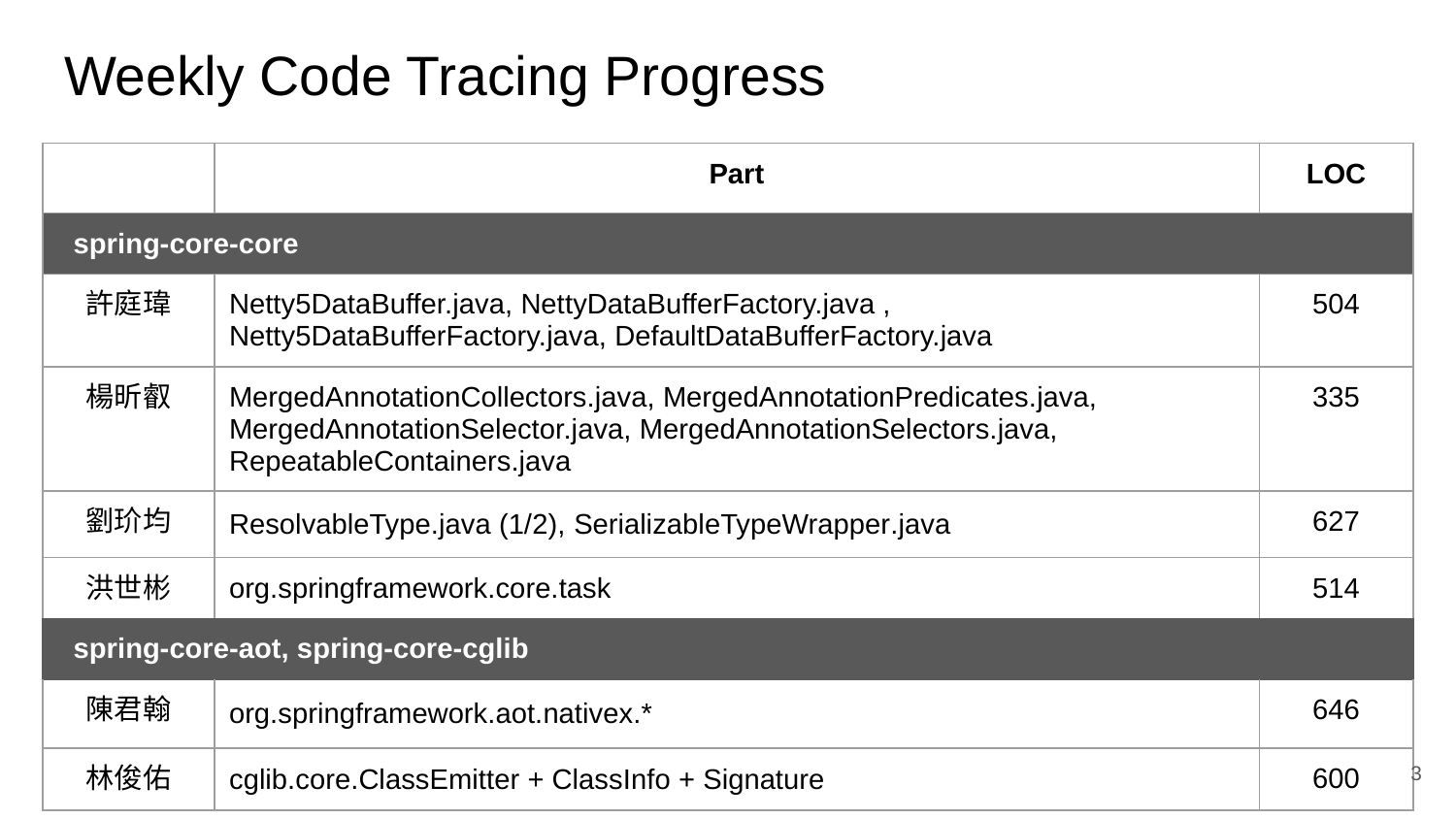

# Weekly Code Tracing Progress
|  | Part | LOC |
| --- | --- | --- |
| spring-core-core |  |  |
| 許庭瑋 | Netty5DataBuffer.java, NettyDataBufferFactory.java , Netty5DataBufferFactory.java, DefaultDataBufferFactory.java | 504 |
| 楊昕叡 | MergedAnnotationCollectors.java, MergedAnnotationPredicates.java, MergedAnnotationSelector.java, MergedAnnotationSelectors.java, RepeatableContainers.java | 335 |
| 劉玠均 | ResolvableType.java (1/2), SerializableTypeWrapper.java | 627 |
| 洪世彬 | org.springframework.core.task | 514 |
| spring-core-aot, spring-core-cglib |  |  |
| 陳君翰 | org.springframework.aot.nativex.\* | 646 |
| 林俊佑 | cglib.core.ClassEmitter + ClassInfo + Signature | 600 |
3